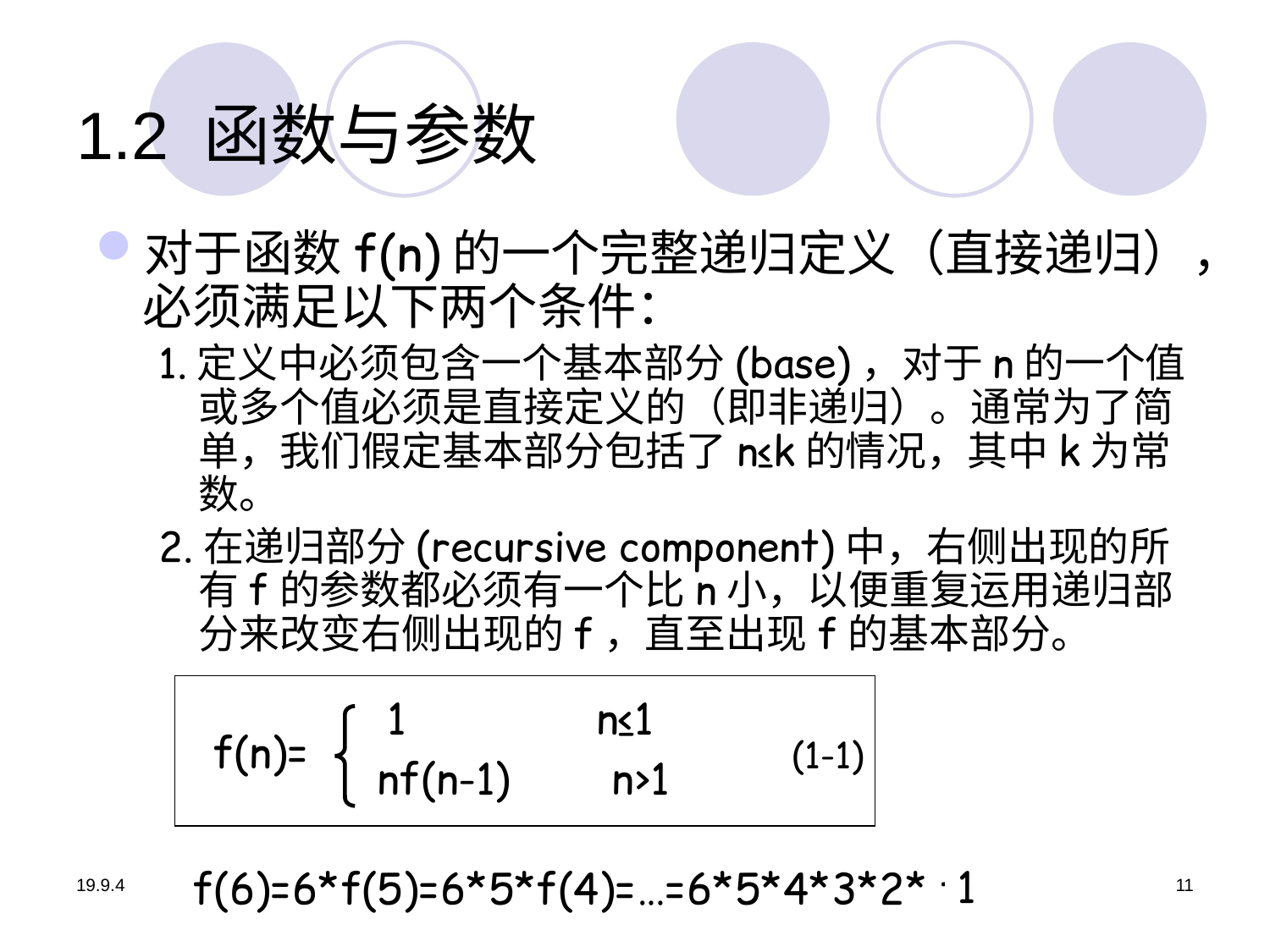

# 1.2	函数与参数
对于函数f(n)的一个完整递归定义（直接递归），必须满足以下两个条件：
1.定义中必须包含一个基本部分(base)，对于n的一个值或多个值必须是直接定义的（即非递归）。通常为了简单，我们假定基本部分包括了n≤k的情况，其中k为常数。
2.在递归部分(recursive component)中，右侧出现的所有f的参数都必须有一个比n小，以便重复运用递归部分来改变右侧出现的f，直至出现f的基本部分。
  f(n)=                                      (1-1)
1               n≤1

nf(n-1)        n>1
1
f(6)=6*f(5)=6*5*f(4)=…=6*5*4*3*2* f(1)
19.9.4
11